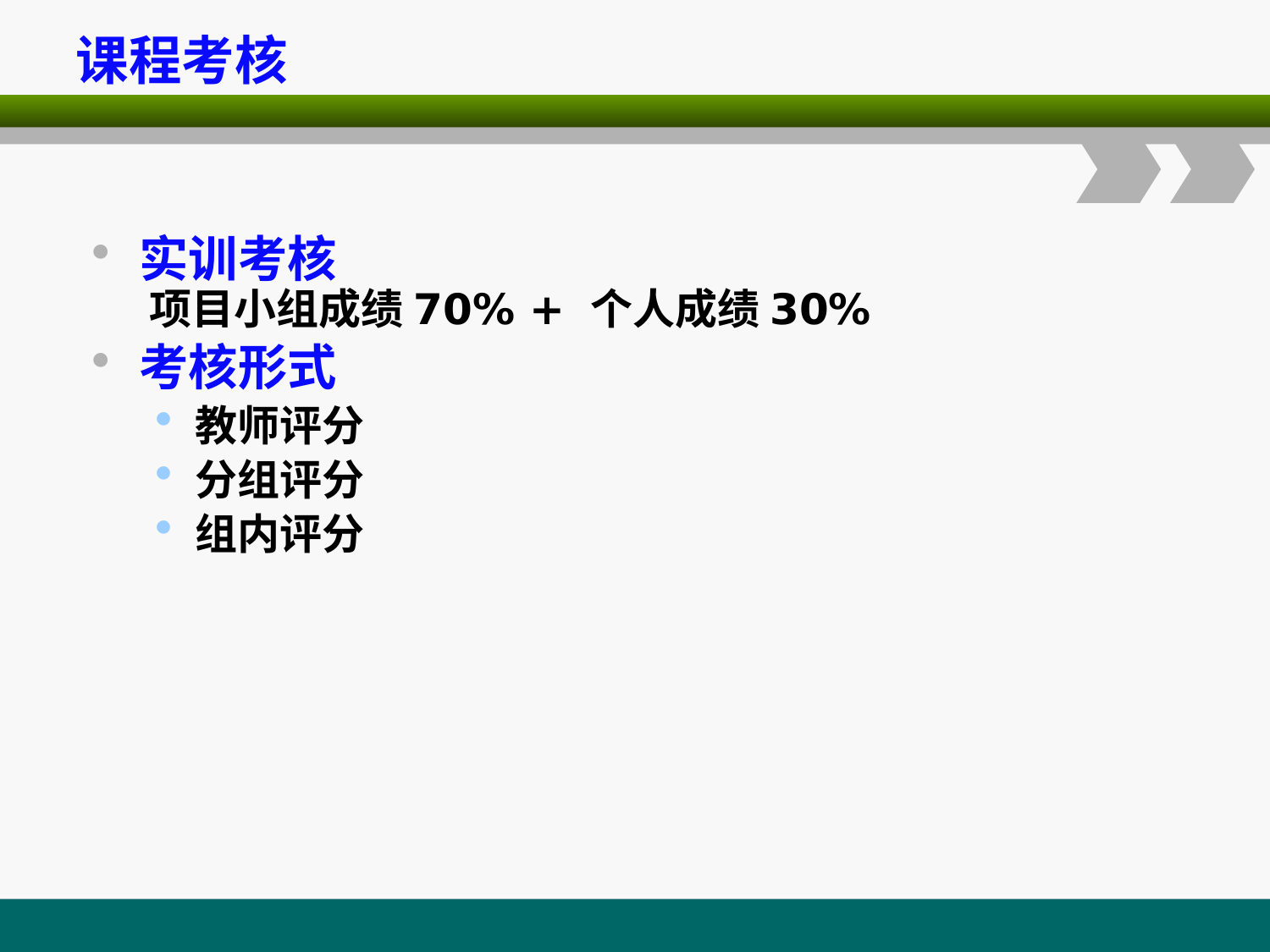

课程考核
实训考核
     项目小组成绩70% + 个人成绩30%
考核形式
教师评分
分组评分
组内评分
5